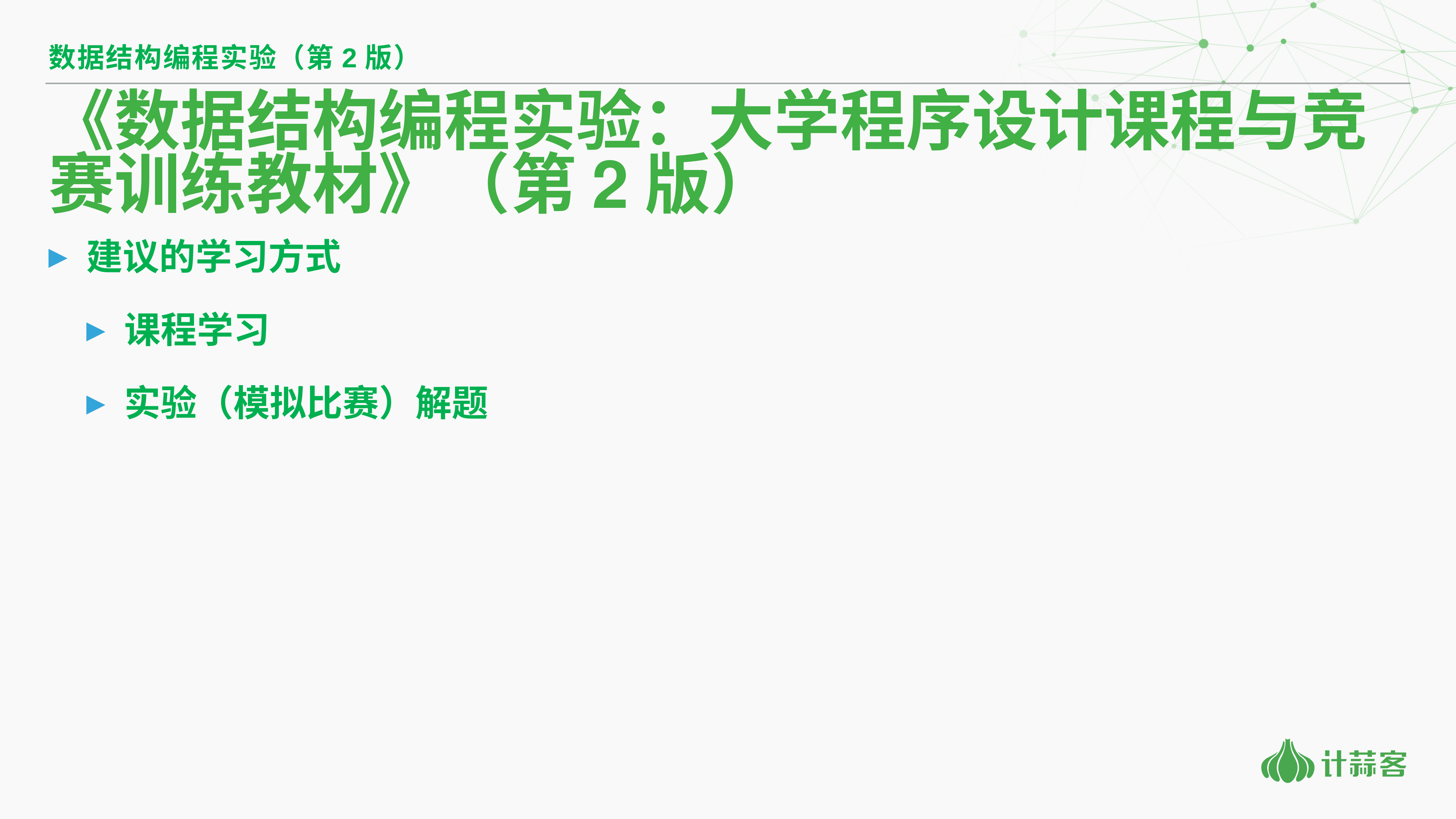

数据结构编程实验（第2版）
# 《数据结构编程实验：大学程序设计课程与竞赛训练教材》（第2版）
建议的学习方式
课程学习
实验（模拟比赛）解题